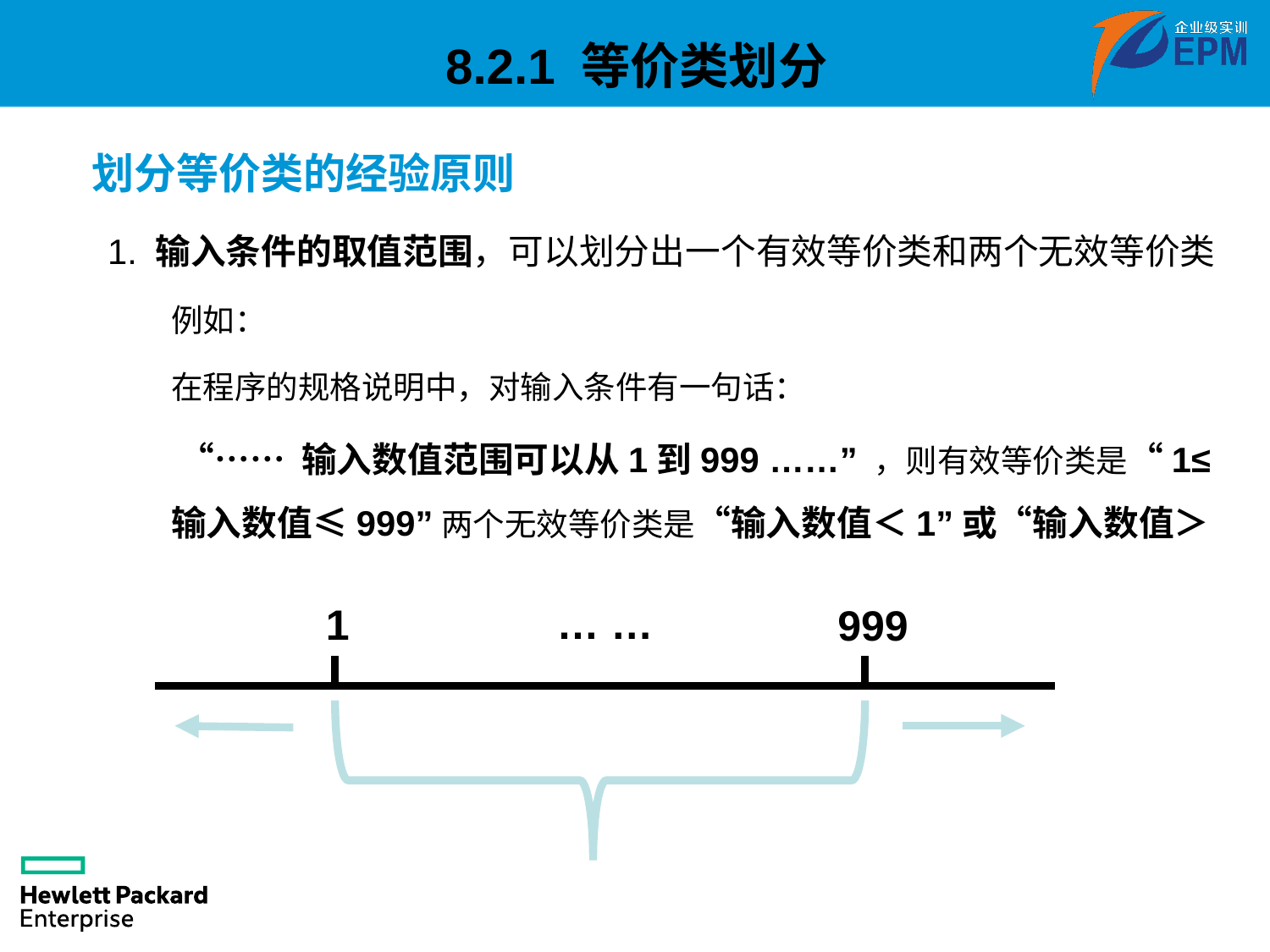

8.2.1 等价类划分
    划分等价类的经验原则
1. 输入条件的取值范围，可以划分出一个有效等价类和两个无效等价类
例如：
在程序的规格说明中，对输入条件有一句话：
 “…… 输入数值范围可以从1到999 ……” ，则有效等价类是“1≤输入数值≤999”两个无效等价类是“输入数值＜1”或“输入数值＞

… …
1
999